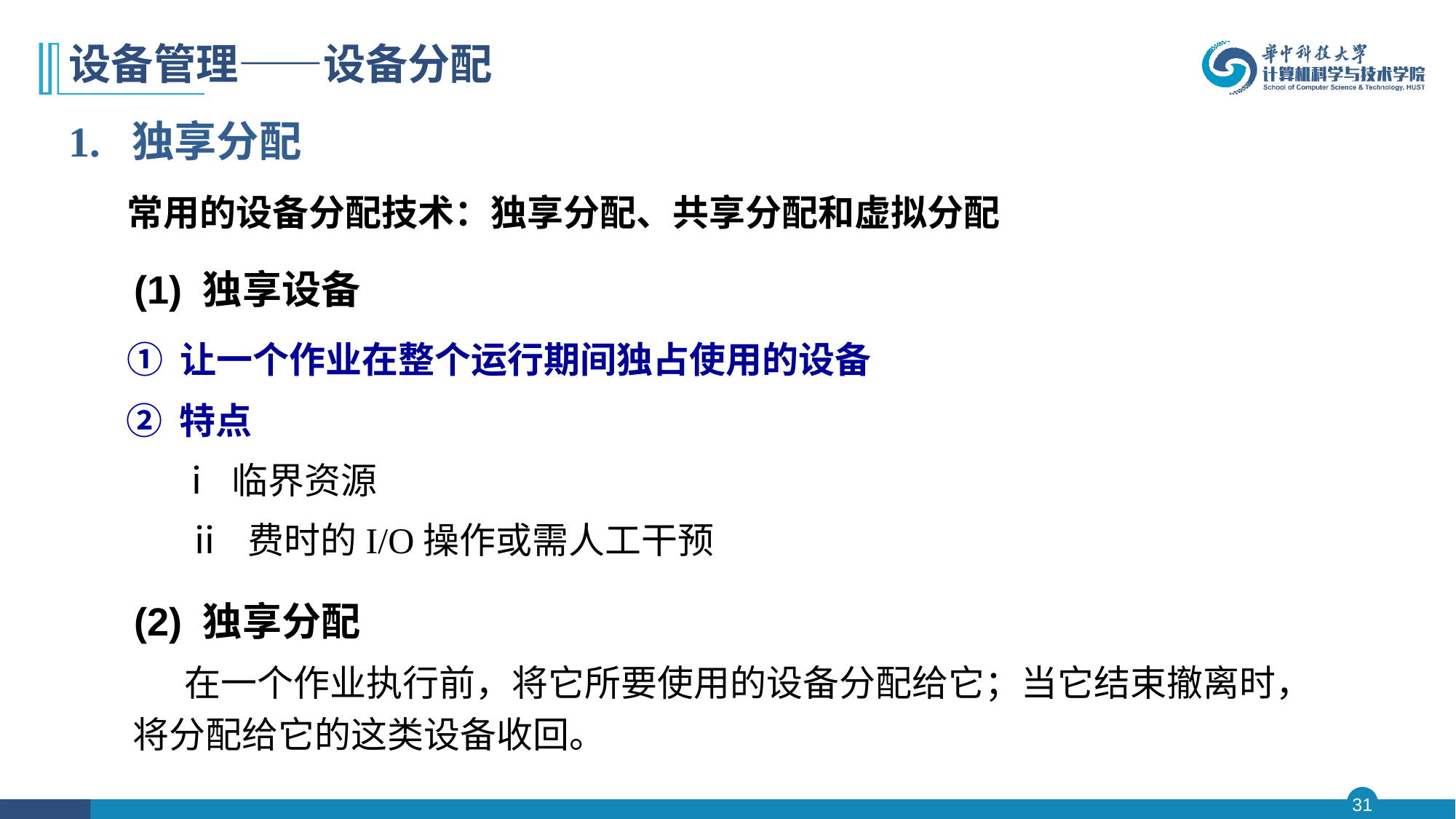

# 设备管理——设备分配
1.  独享分配
      常用的设备分配技术：独享分配、共享分配和虚拟分配
      (1) 独享设备
      ① 让一个作业在整个运行期间独占使用的设备
       ② 特点
     ⅰ 临界资源
      ⅱ  费时的I/O操作或需人工干预
      (2) 独享分配
             在一个作业执行前，将它所要使用的设备分配给它；当它结束撤离时，将分配给它的这类设备收回。